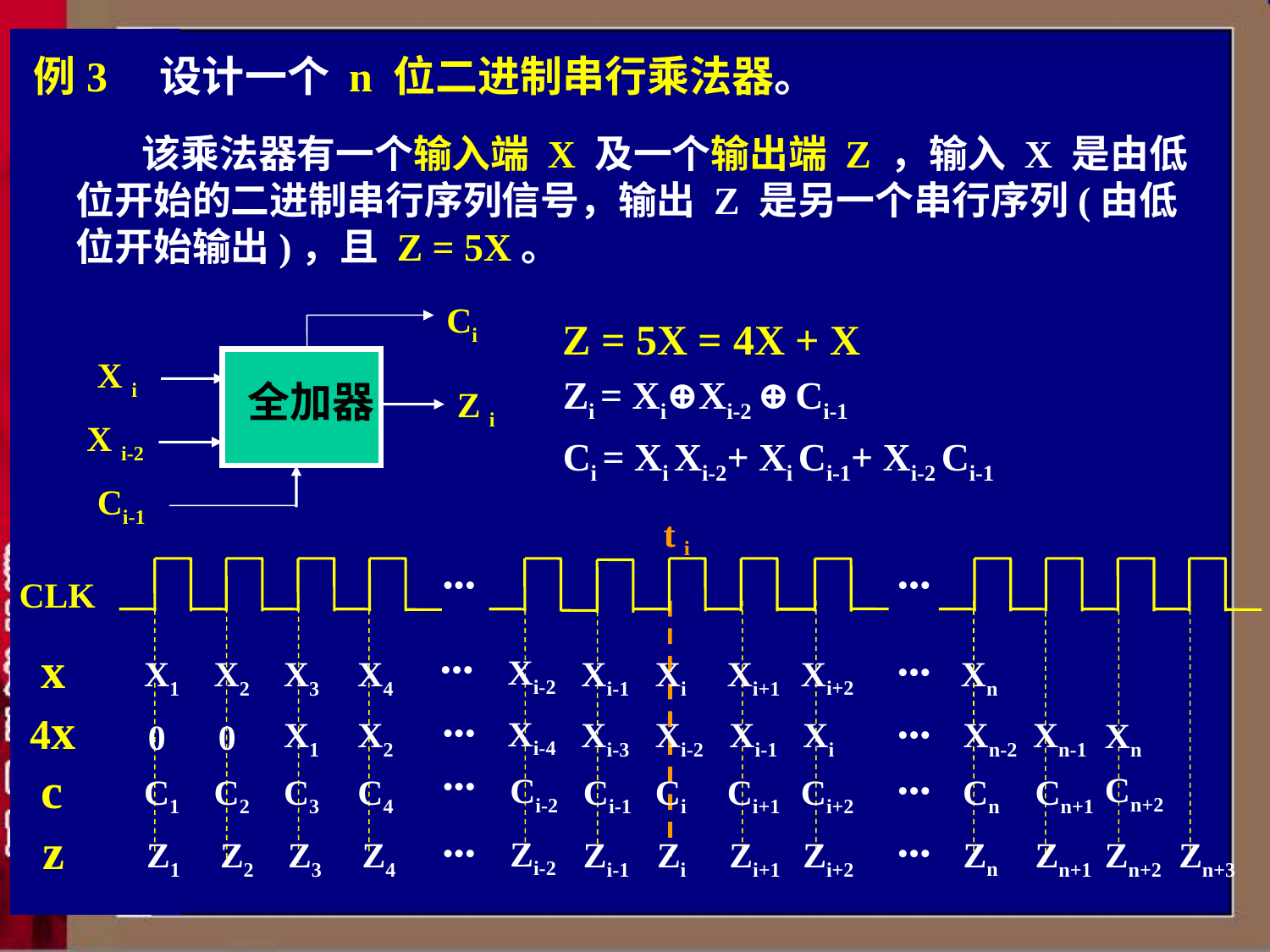

# 例3    设计一个 n 位二进制串行乘法器。
该乘法器有一个输入端 X 及一个输出端 Z ，输入 X 是由低位开始的二进制串行序列信号，输出 Z 是另一个串行序列(由低位开始输出)，且 Z = 5X。
Ci

X i

Z i

 全加器

X i-2

Ci-1

Z = 5X = 4X + X
Zi = Xi⊕Xi-2 ⊕ Ci-1
Ci = Xi Xi-2+ Xi Ci-1+ Xi-2 Ci-1
t i
t i

•••

•••

CLK

x
•••
Xi-2
Xi+2
X1
X2
X3
X4
Xi-1
Xi
Xi+1
•••
Xn
4x
Xi-4
Xi
X1
X2
•••
Xi-3
Xi-2
Xi-1
Xn-2
Xn-1
Xn
•••
0
0
c
•••
Cn+2
Ci-2
Ci+2
C1
C2
C3
C4
Ci-1
Ci
Ci+1
•••
Cn
Cn+1
z
Zi-2
Zn
Zi+2
Z1
Z2
Z3
Z4
•••
Zi-1
Zi
Zi+1
•••
Zn+1
Zn+2
Zn+3